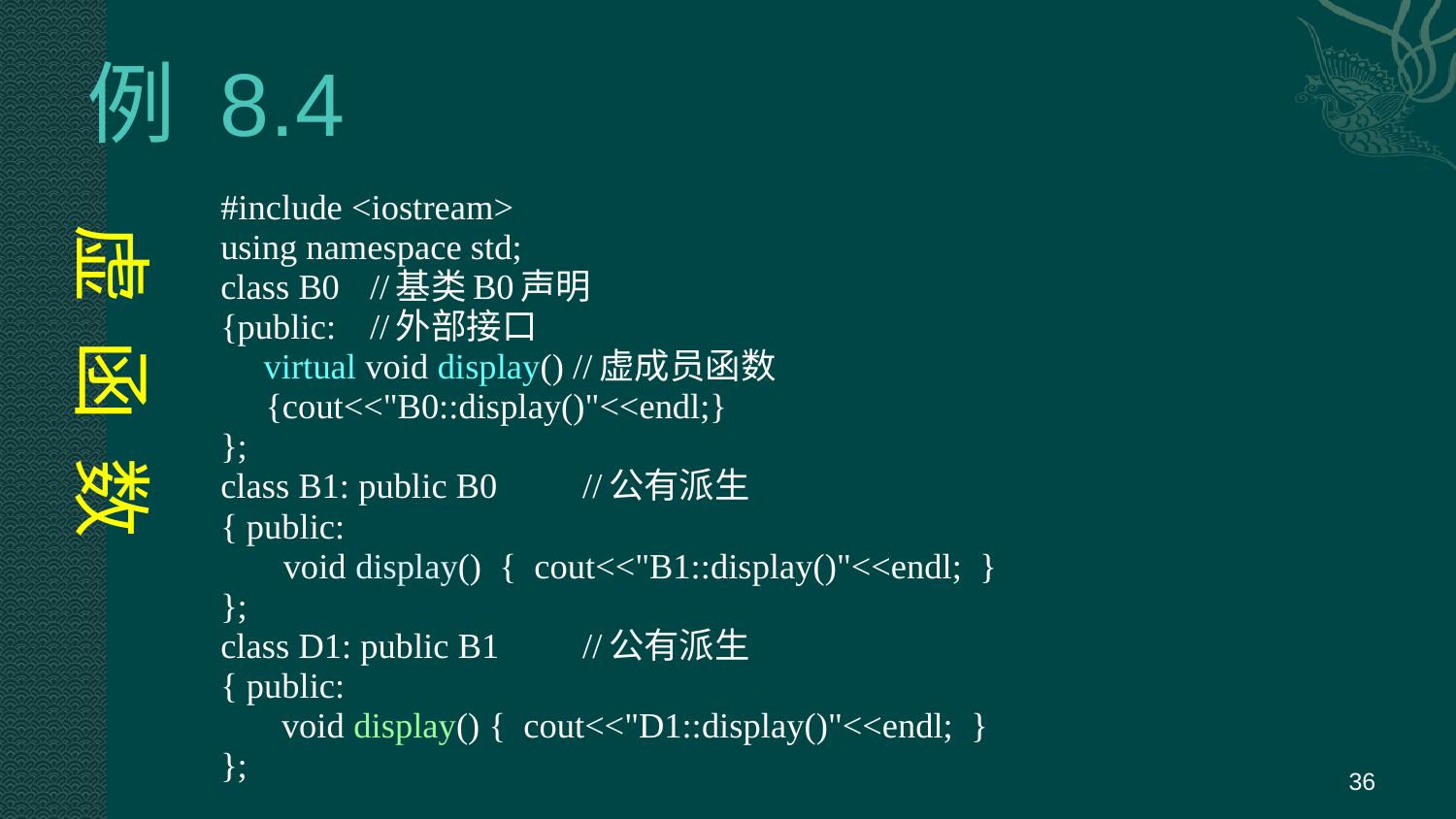

# 例 8.4
虚  函  数
#include <iostream>
using namespace std;
class B0	//基类B0声明
{public:	//外部接口
	virtual void display() //虚成员函数
     {cout<<"B0::display()"<<endl;}
};
class B1: public B0	//公有派生
{ public:
       void display()  {  cout<<"B1::display()"<<endl;  }
};
class D1: public B1	//公有派生
{ public:
	  void display() {  cout<<"D1::display()"<<endl;  }
};
36